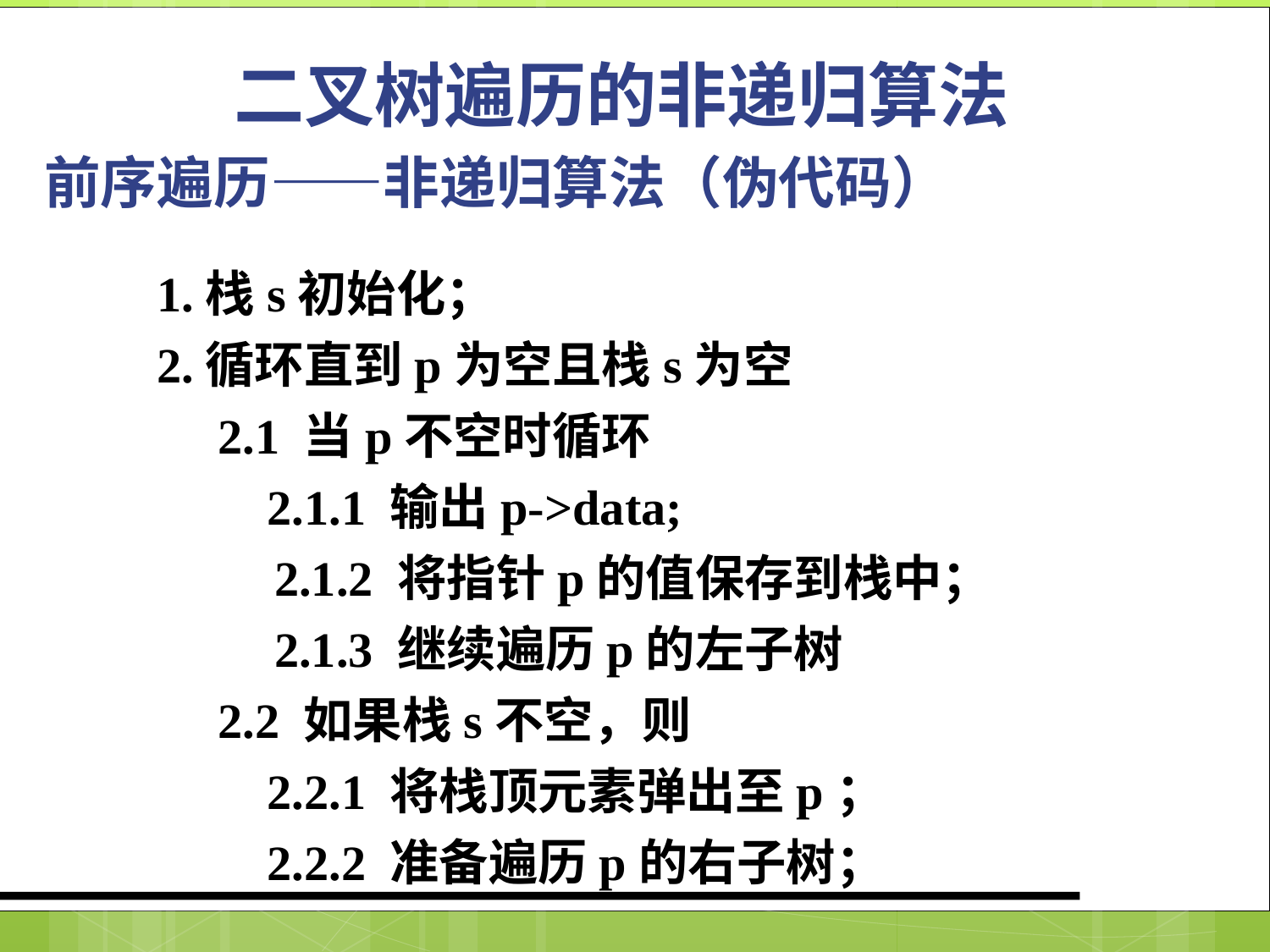

二叉树遍历的非递归算法
前序遍历——非递归算法（伪代码）

1.栈s初始化；
2.循环直到p为空且栈s为空
　2.1 当p不空时循环
　　2.1.1 输出p->data;
    　2.1.2 将指针p的值保存到栈中；
    　2.1.3 继续遍历p的左子树
　2.2 如果栈s不空，则
　　2.2.1 将栈顶元素弹出至p；
　　2.2.2 准备遍历p的右子树；